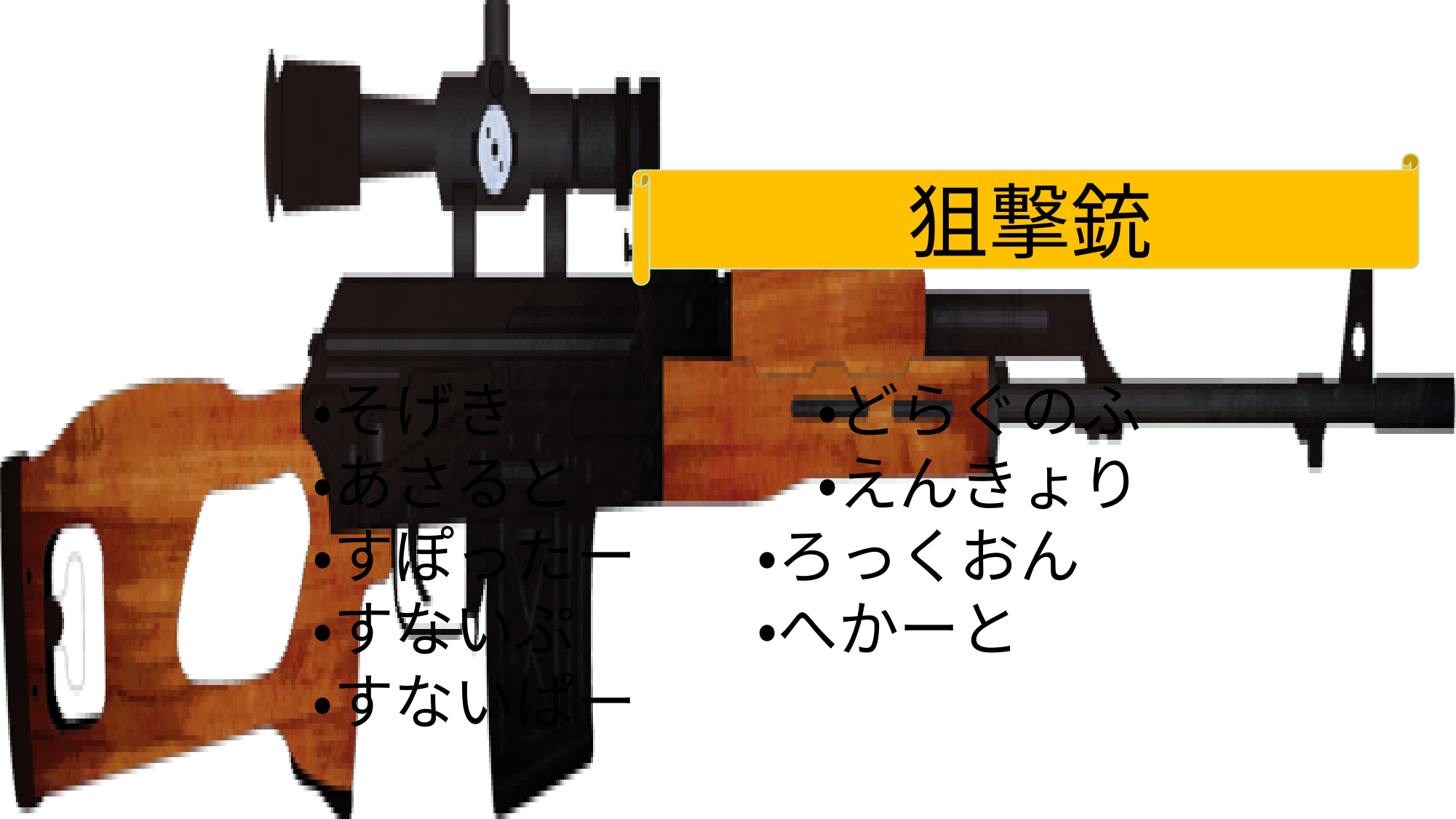

狙撃銃
・そげき　　　　　・どらぐのふ
・あさると　　　　・えんきょり
・すぽったー　　・ろっくおん
・すないぷ　　　・へかーと
・すないぱー